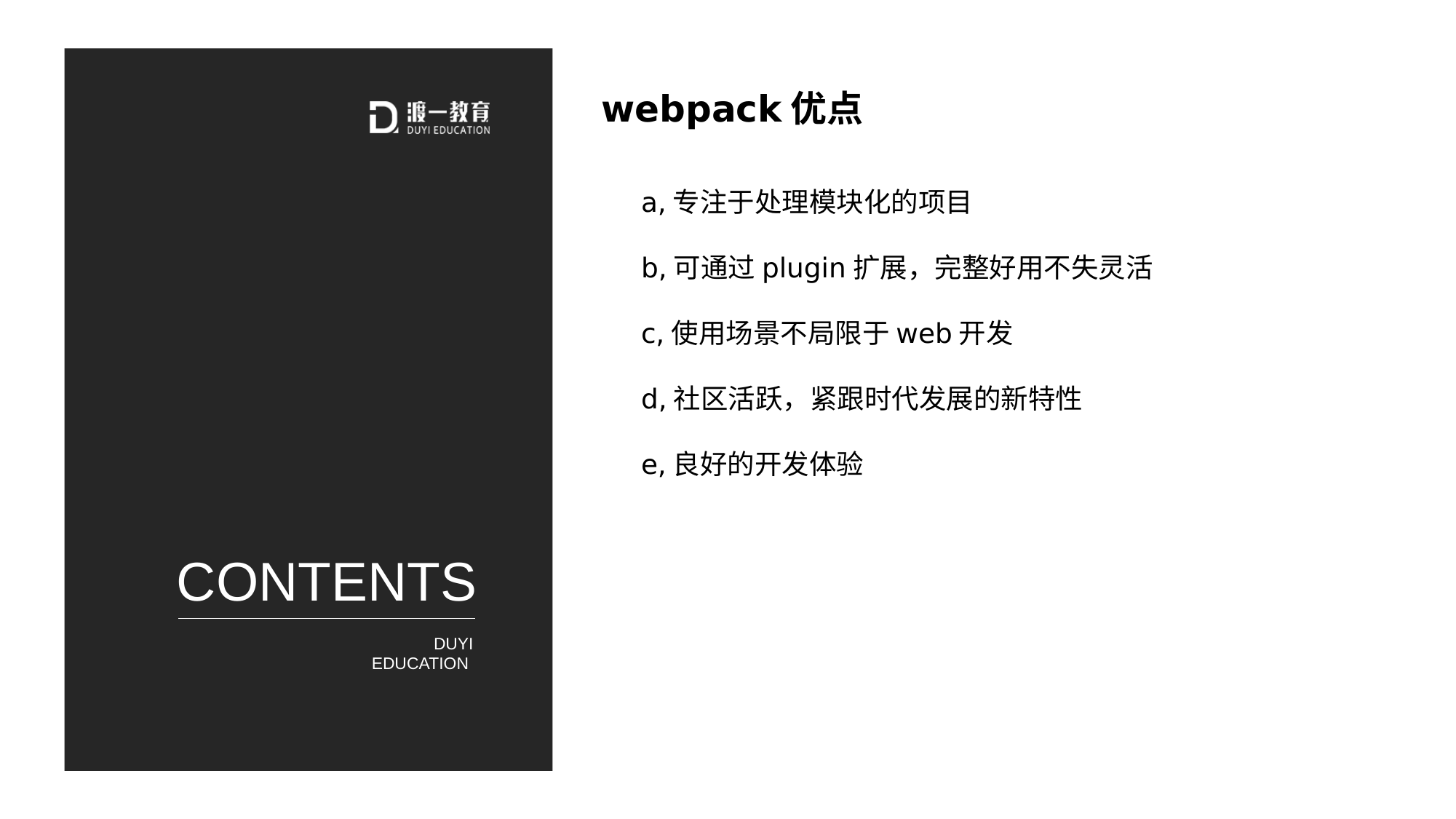

webpack优点
a,专注于处理模块化的项目

b,可通过plugin扩展，完整好用不失灵活

c,使用场景不局限于web开发

d,社区活跃，紧跟时代发展的新特性

e,良好的开发体验